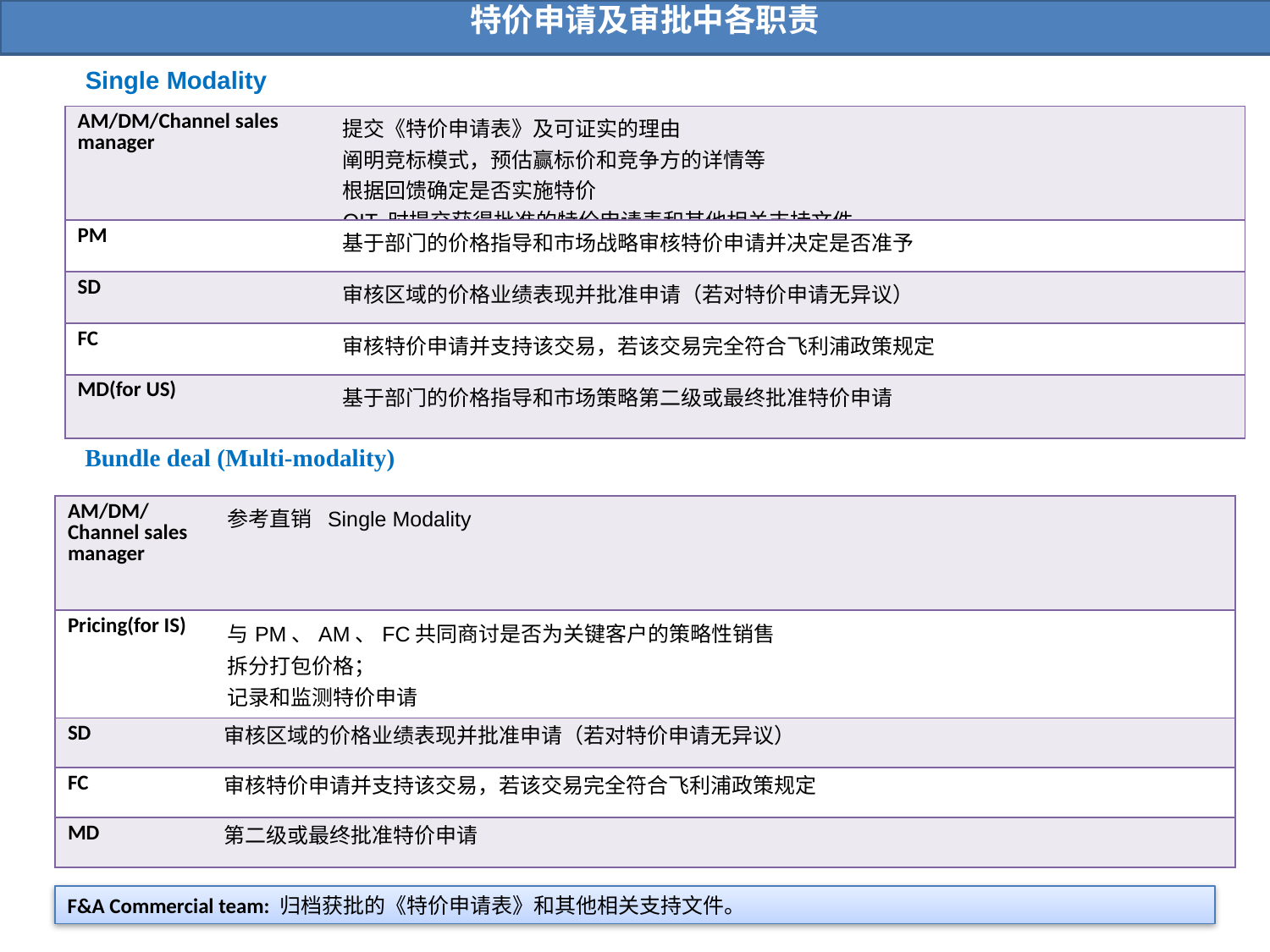

特价申请及审批中各职责

Single Modality
| AM/DM/Channel sales manager | 提交《特价申请表》及可证实的理由 阐明竞标模式，预估赢标价和竞争方的详情等 根据回馈确定是否实施特价 OIT 时提交获得批准的特价申请表和其他相关支持文件 |
| --- | --- |
| PM | 基于部门的价格指导和市场战略审核特价申请并决定是否准予 |
| SD | 审核区域的价格业绩表现并批准申请（若对特价申请无异议） |
| FC | 审核特价申请并支持该交易，若该交易完全符合飞利浦政策规定 |
| MD(for US) | 基于部门的价格指导和市场策略第二级或最终批准特价申请 |
Bundle deal (Multi-modality)
| AM/DM/Channel sales manager | 参考直销 Single Modality |
| --- | --- |
| Pricing(for IS) | 与PM、AM、FC共同商讨是否为关键客户的策略性销售 拆分打包价格； 记录和监测特价申请 |
| SD | 审核区域的价格业绩表现并批准申请（若对特价申请无异议） |
| FC | 审核特价申请并支持该交易，若该交易完全符合飞利浦政策规定 |
| MD | 第二级或最终批准特价申请 |
F&A Commercial team: 归档获批的《特价申请表》和其他相关支持文件。